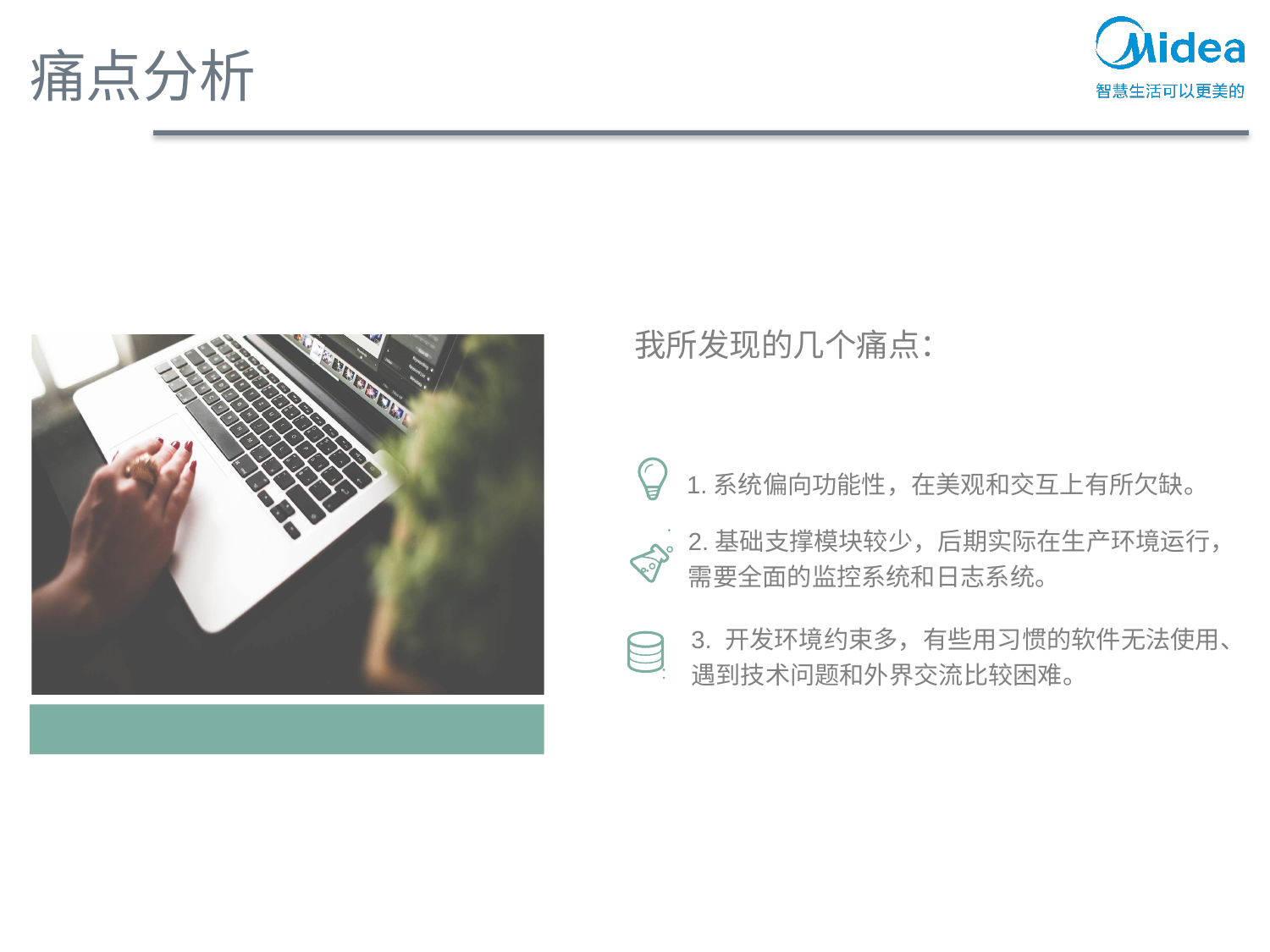

痛点分析

我所发现的几个痛点：

1.系统偏向功能性，在美观和交互上有所欠缺。
2.基础支撑模块较少，后期实际在生产环境运行，需要全面的监控系统和日志系统。
3. 开发环境约束多，有些用习惯的软件无法使用、遇到技术问题和外界交流比较困难。

3. 开发环境约束多，有些用习惯的软件无法使用、遇到技术问题和外界交流比较困难。
75
50%
62%
45%

90%